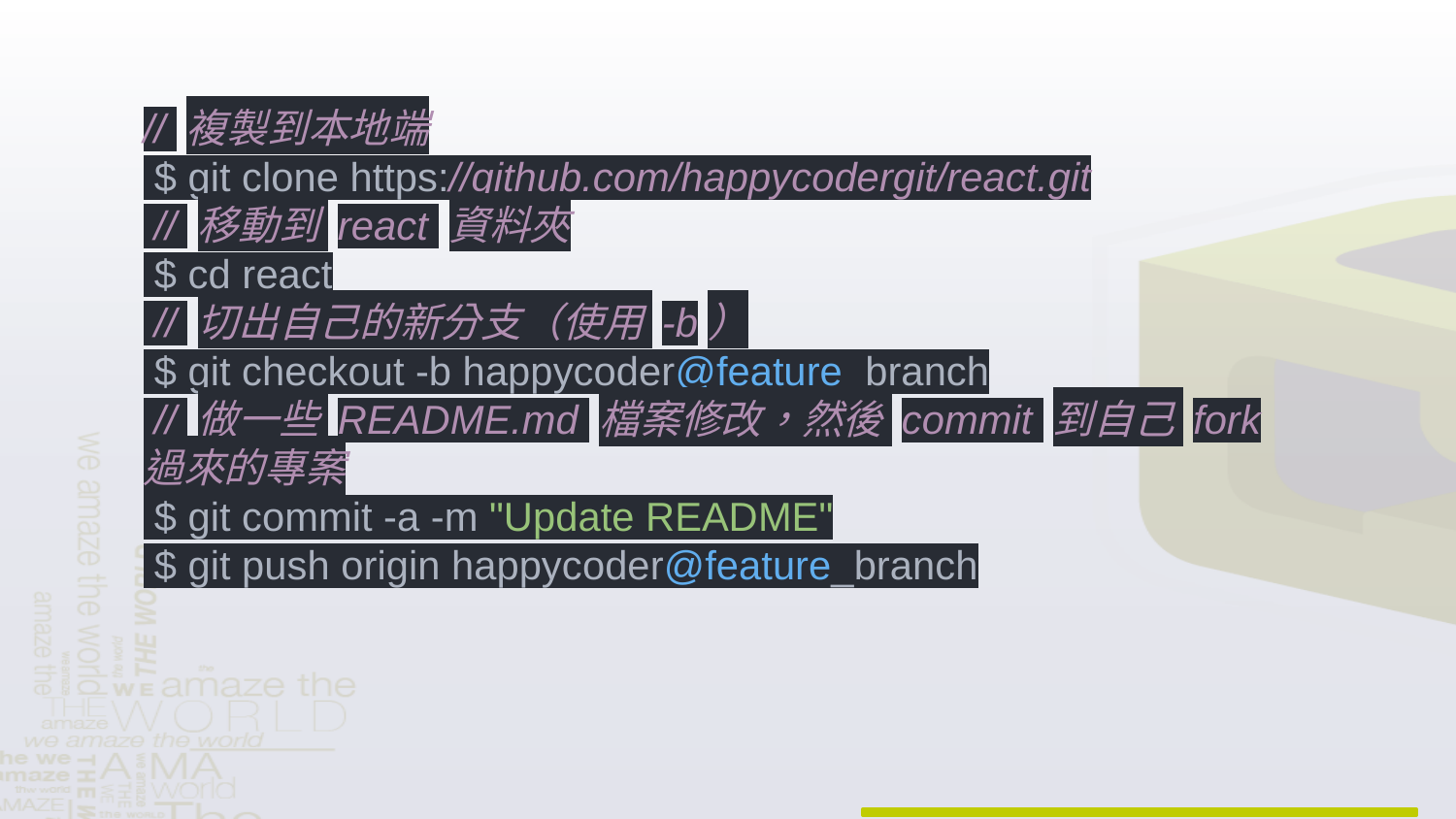

// 複製到本地端
 $ git clone https://github.com/happycodergit/react.git
 // 移動到 react 資料夾
 $ cd react
 // 切出自己的新分支（使用 -b）
 $ git checkout -b happycoder@feature_branch
 // 做一些 README.md 檔案修改，然後 commit 到自己 fork 過來的專案
 $ git commit -a -m "Update README"
 $ git push origin happycoder@feature_branch